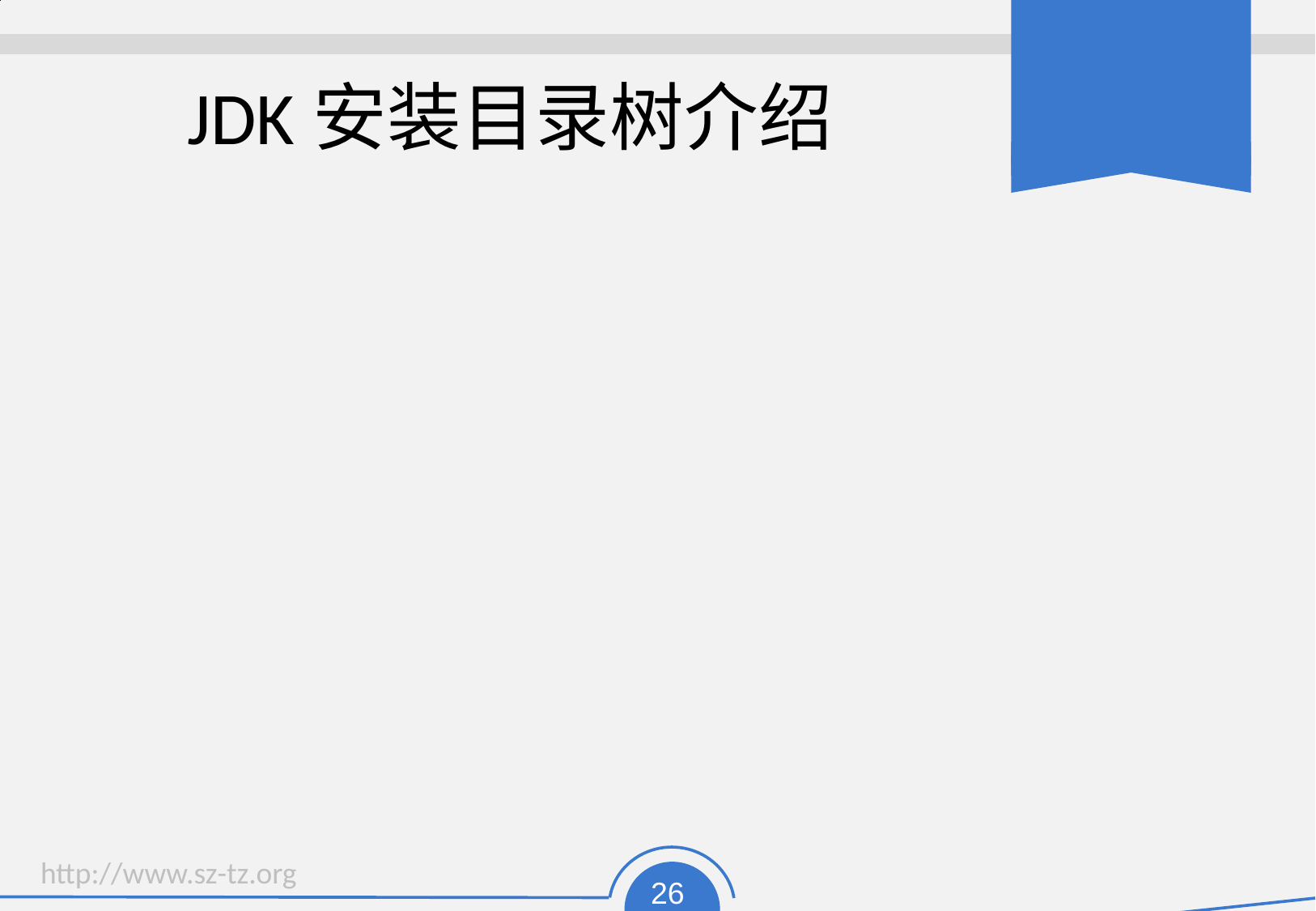

# JDK安装目录树介绍

Bin           编译器和工具
Demo       演示
Docs        HTML格式的类库文档
Include    用于编译本地方法的文件
Jre          java运行环境文件
Lib          类库文件
Src         类库源文件